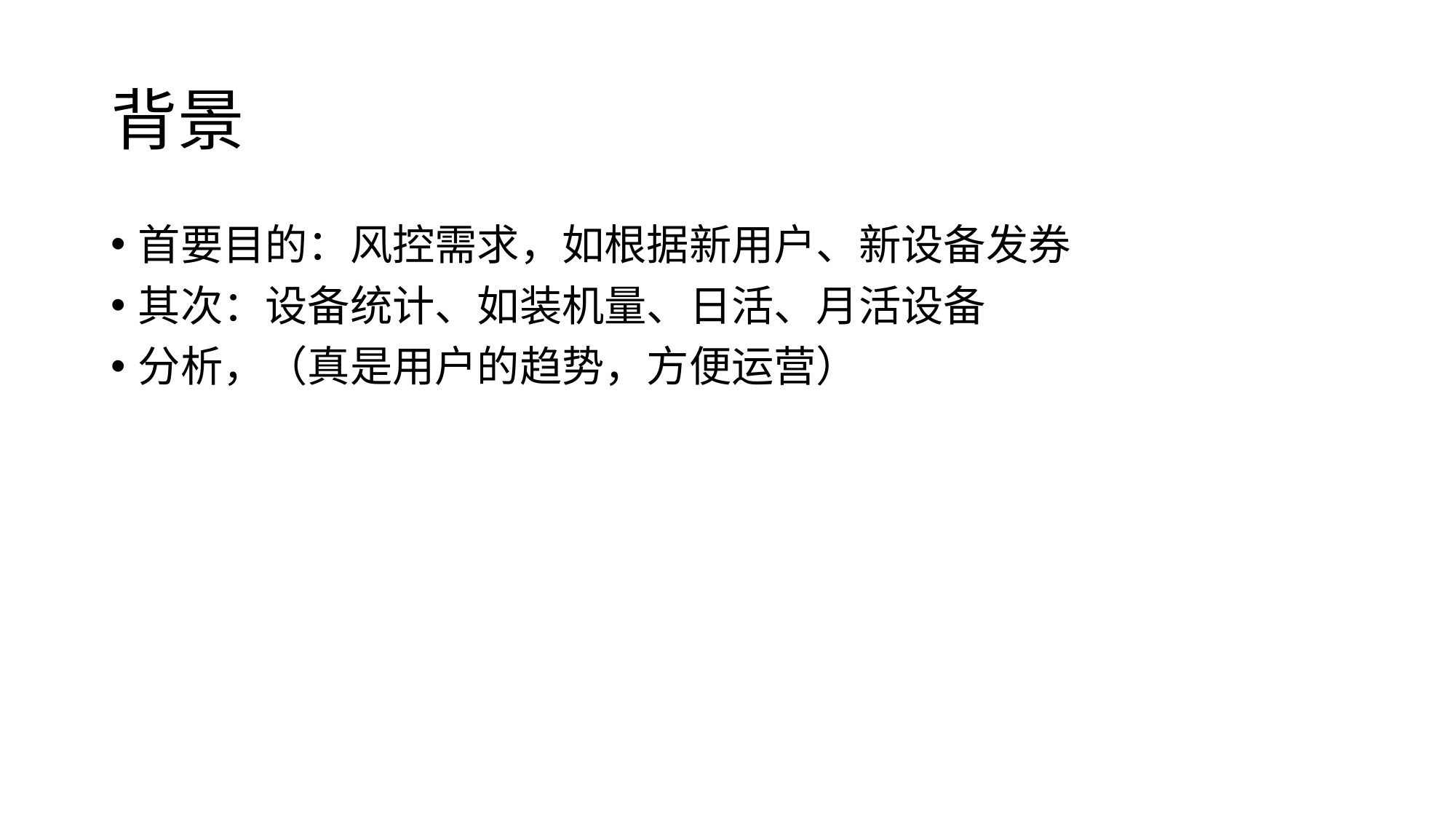

# 背景
首要目的：风控需求，如根据新用户、新设备发券
其次：设备统计、如装机量、日活、月活设备
分析，（真是用户的趋势，方便运营）